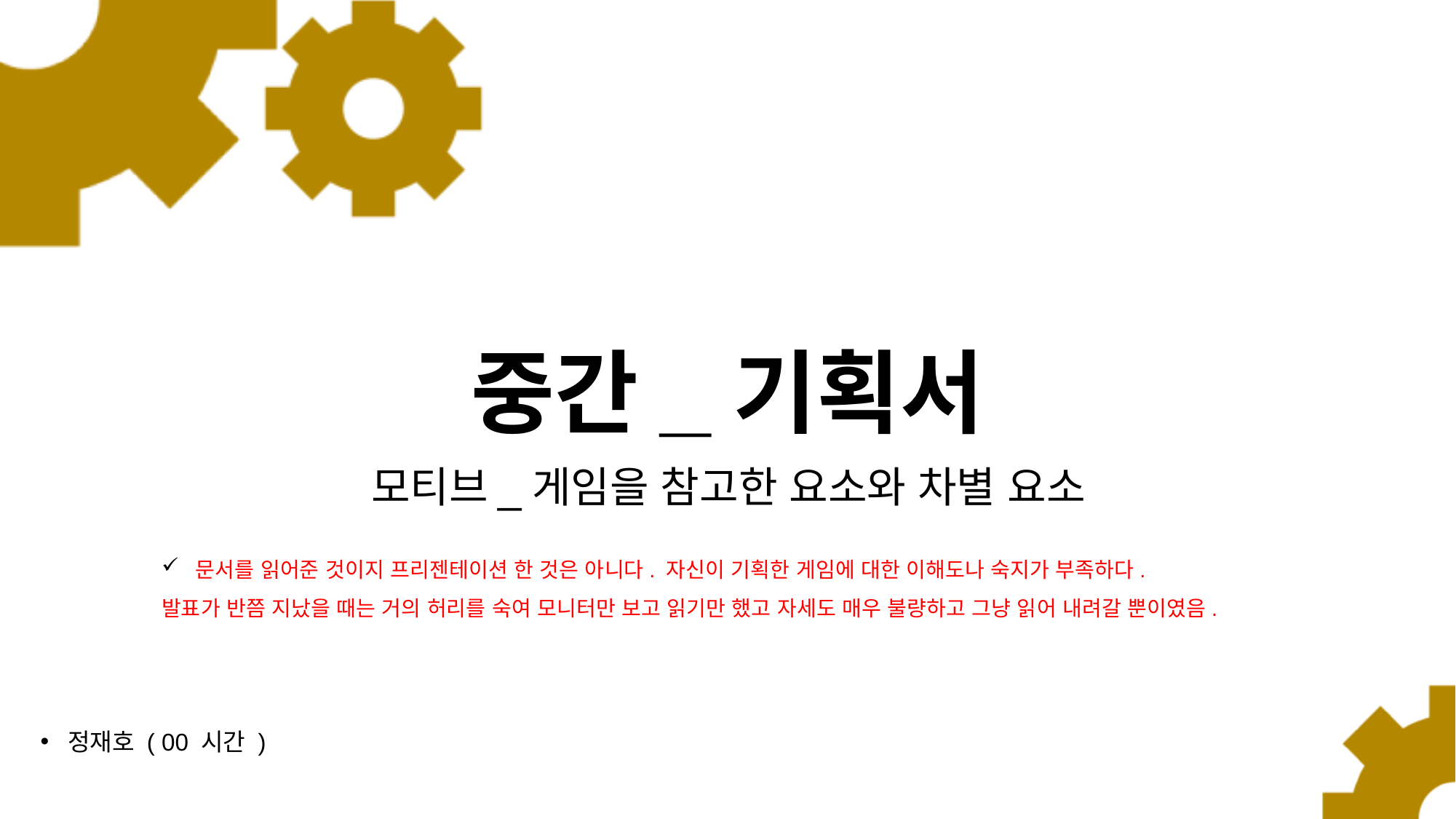

기획의도가 없는데.. 어떻게 방향을 정할 수 있나?
게임 플레이에 대한 구체적인 설명이 부족하다 게임 1스테이지를 어떻게 플레이 하는지에 대한 설명이 있어야 하고
시작과 게임 클리어나 또는 최종 콘텐츠 까지 가는 경로와 최종 콘텐츠에 대한 설명을 해주어야 한다.
플레이 설명을 기준으로 어떤 재미를 주는 지에 대한 설명을 해야 한다.
이 게임의 주된 재미요소를 나열해보고 그것을 기준으로 레벨 또는 챕터나 스테이지를 기준으로
 콘텐츠 로드맵 무엇인지를 도식화 해서 나눠 볼 것!

# 중간_기획서
모티브_게임을 참고한 요소와 차별 요소
문서를 읽어준 것이지 프리젠테이션 한 것은 아니다. 자신이 기획한 게임에 대한 이해도나 숙지가 부족하다.
발표가 반쯤 지났을 때는 거의 허리를 숙여 모니터만 보고 읽기만 했고 자세도 매우 불량하고 그냥 읽어 내려갈 뿐이였음.

정재호 ( 00 시간 )